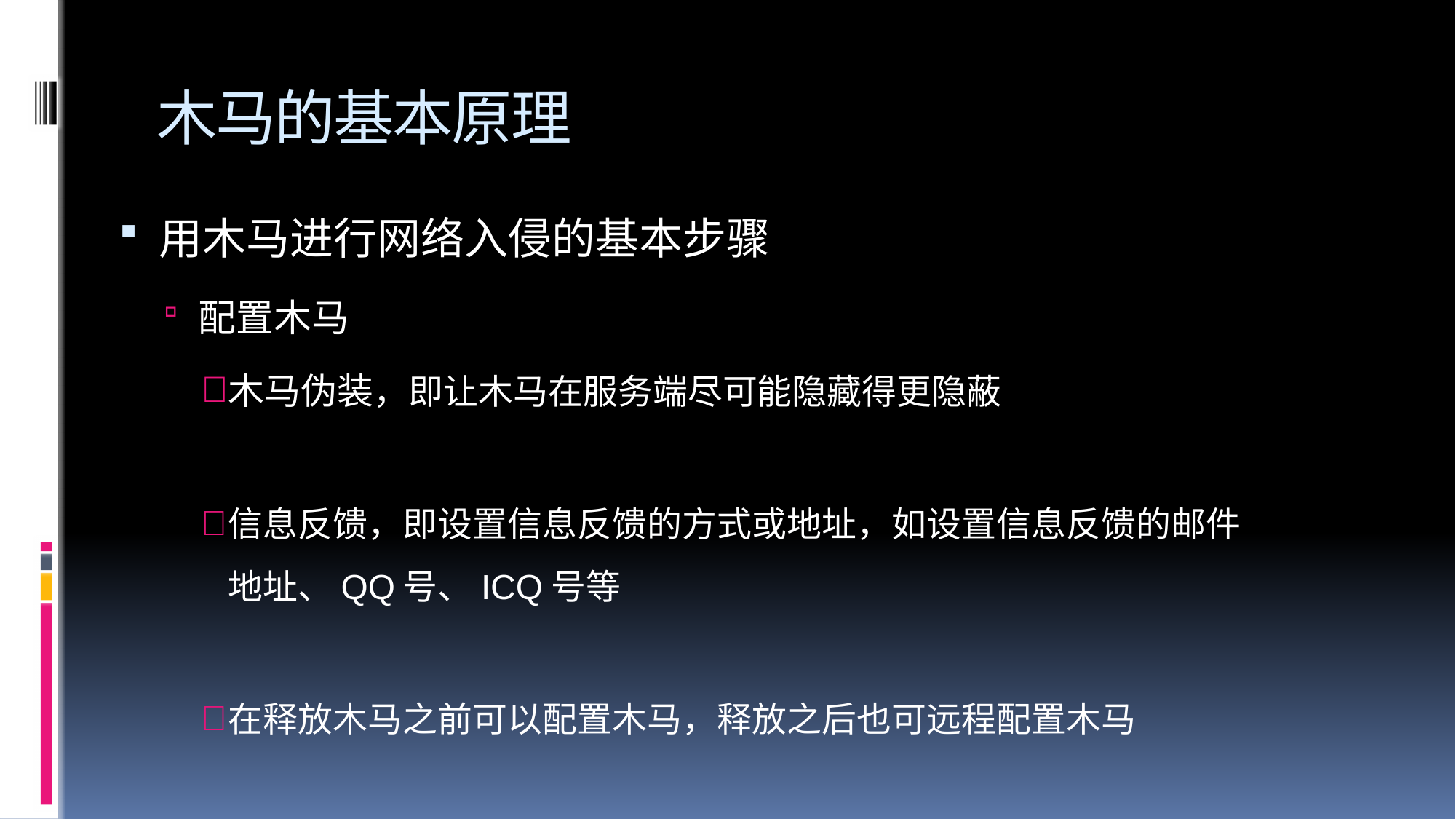

# 木马的基本原理
用木马进行网络入侵的基本步骤
配置木马
木马伪装，即让木马在服务端尽可能隐藏得更隐蔽

信息反馈，即设置信息反馈的方式或地址，如设置信息反馈的邮件地址、QQ号、ICQ号等

在释放木马之前可以配置木马，释放之后也可远程配置木马